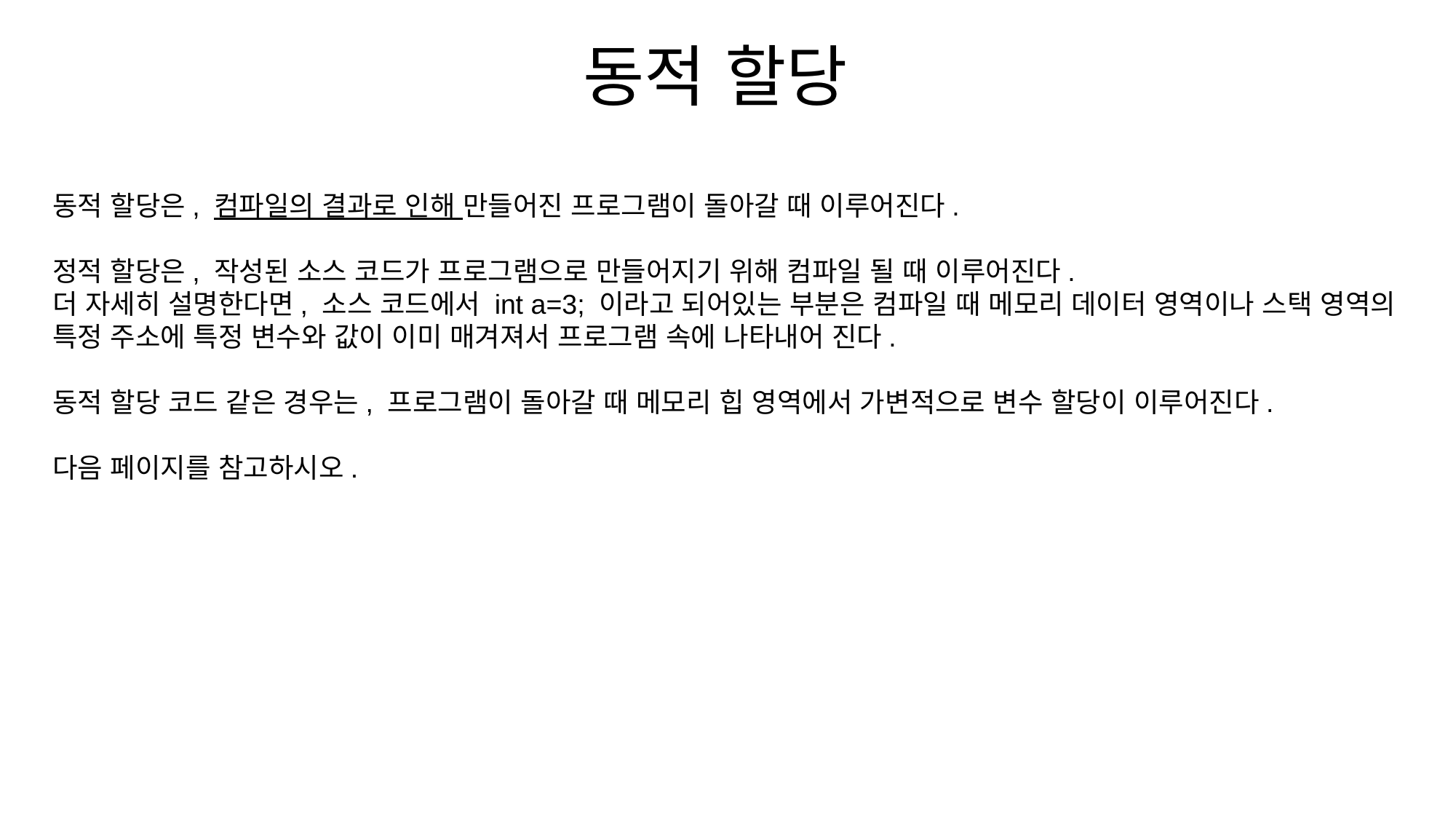

# 동적 할당
동적 할당은, 컴파일의 결과로 인해 만들어진 프로그램이 돌아갈 때 이루어진다.

정적 할당은, 작성된 소스 코드가 프로그램으로 만들어지기 위해 컴파일 될 때 이루어진다.
더 자세히 설명한다면, 소스 코드에서 int a=3; 이라고 되어있는 부분은 컴파일 때 메모리 데이터 영역이나 스택 영역의 특정 주소에 특정 변수와 값이 이미 매겨져서 프로그램 속에 나타내어 진다.

동적 할당 코드 같은 경우는, 프로그램이 돌아갈 때 메모리 힙 영역에서 가변적으로 변수 할당이 이루어진다.

다음 페이지를 참고하시오.